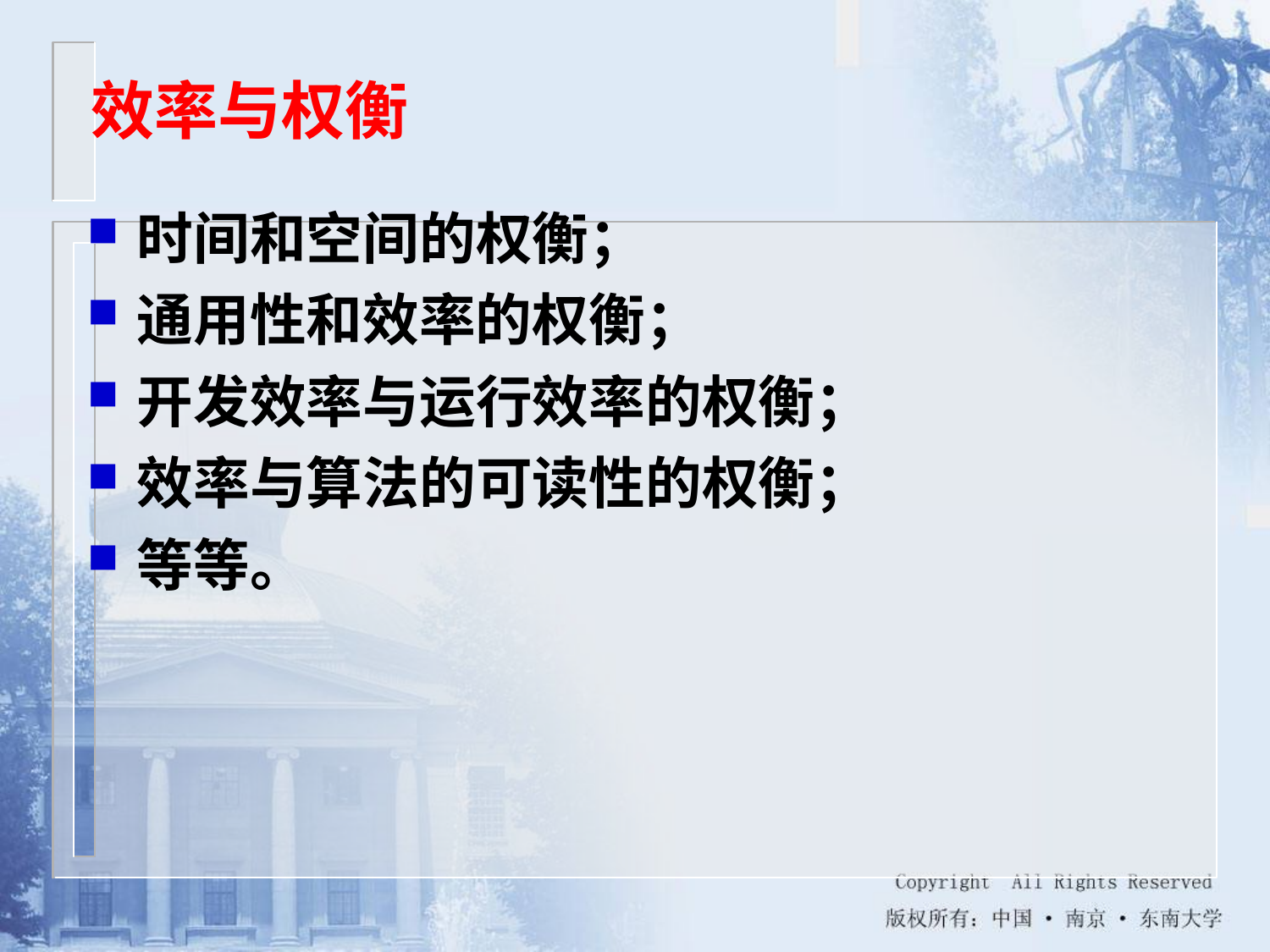

效率与权衡
时间和空间的权衡；
通用性和效率的权衡；
开发效率与运行效率的权衡；
效率与算法的可读性的权衡；
等等。